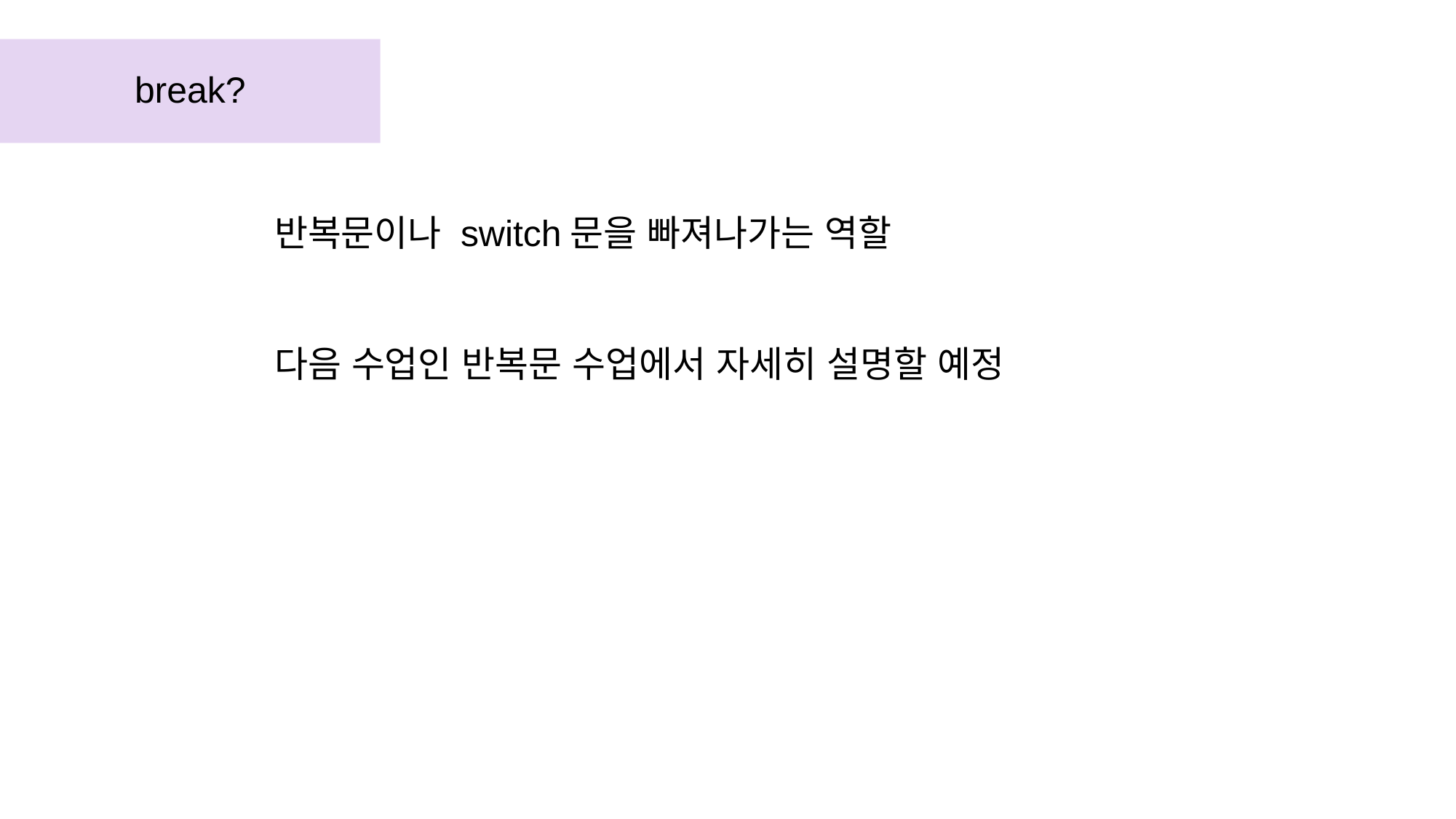

break?
반복문이나 switch문을 빠져나가는 역할

다음 수업인 반복문 수업에서 자세히 설명할 예정